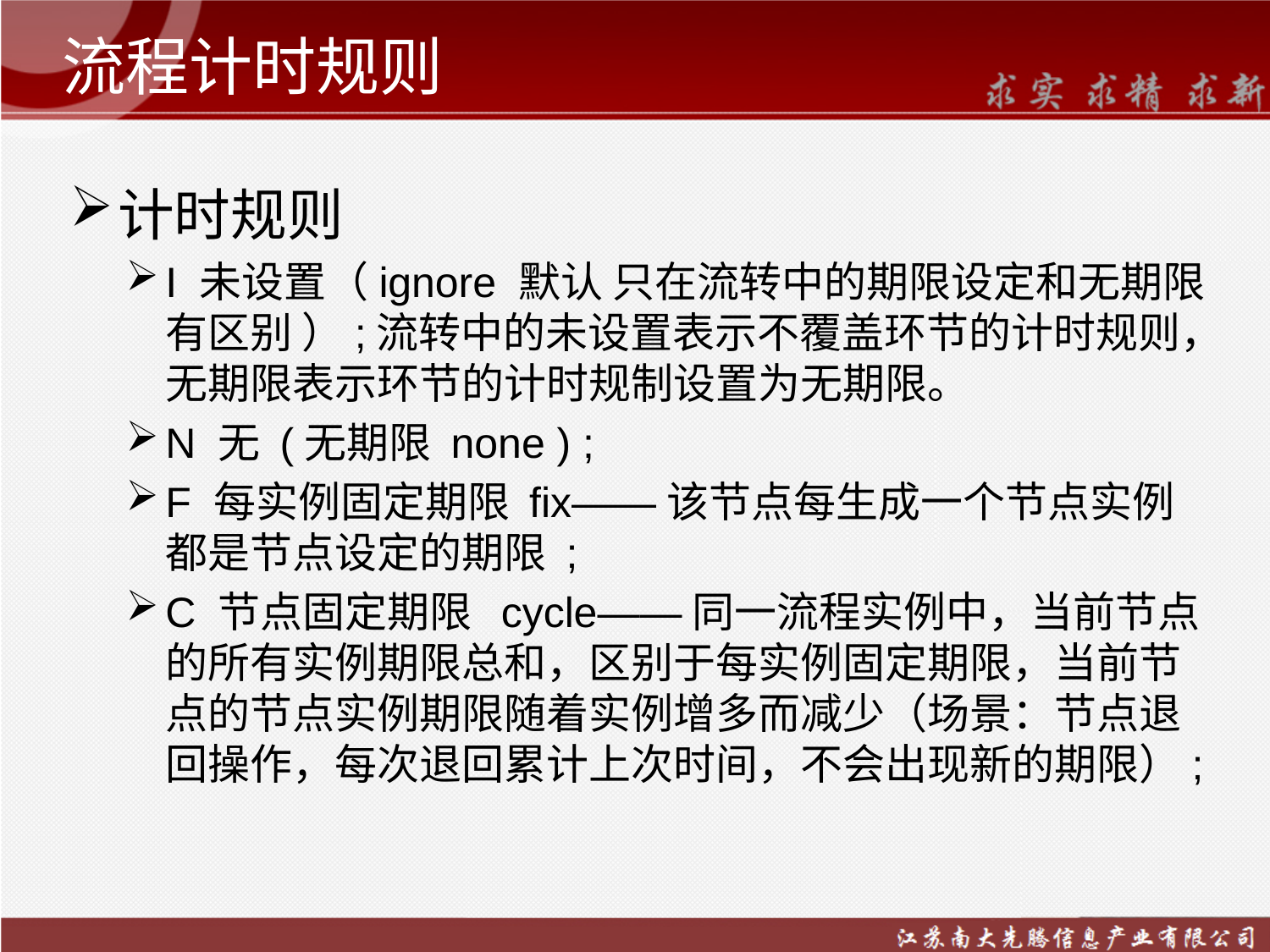

# 流程计时规则
计时规则
I 未设置（ignore 默认 只在流转中的期限设定和无期限有区别 ）;流转中的未设置表示不覆盖环节的计时规则，无期限表示环节的计时规制设置为无期限。
N 无 (无期限 none ) ;
F 每实例固定期限 fix——该节点每生成一个节点实例都是节点设定的期限 ;
C 节点固定期限  cycle——同一流程实例中，当前节点的所有实例期限总和，区别于每实例固定期限，当前节点的节点实例期限随着实例增多而减少（场景：节点退回操作，每次退回累计上次时间，不会出现新的期限）;